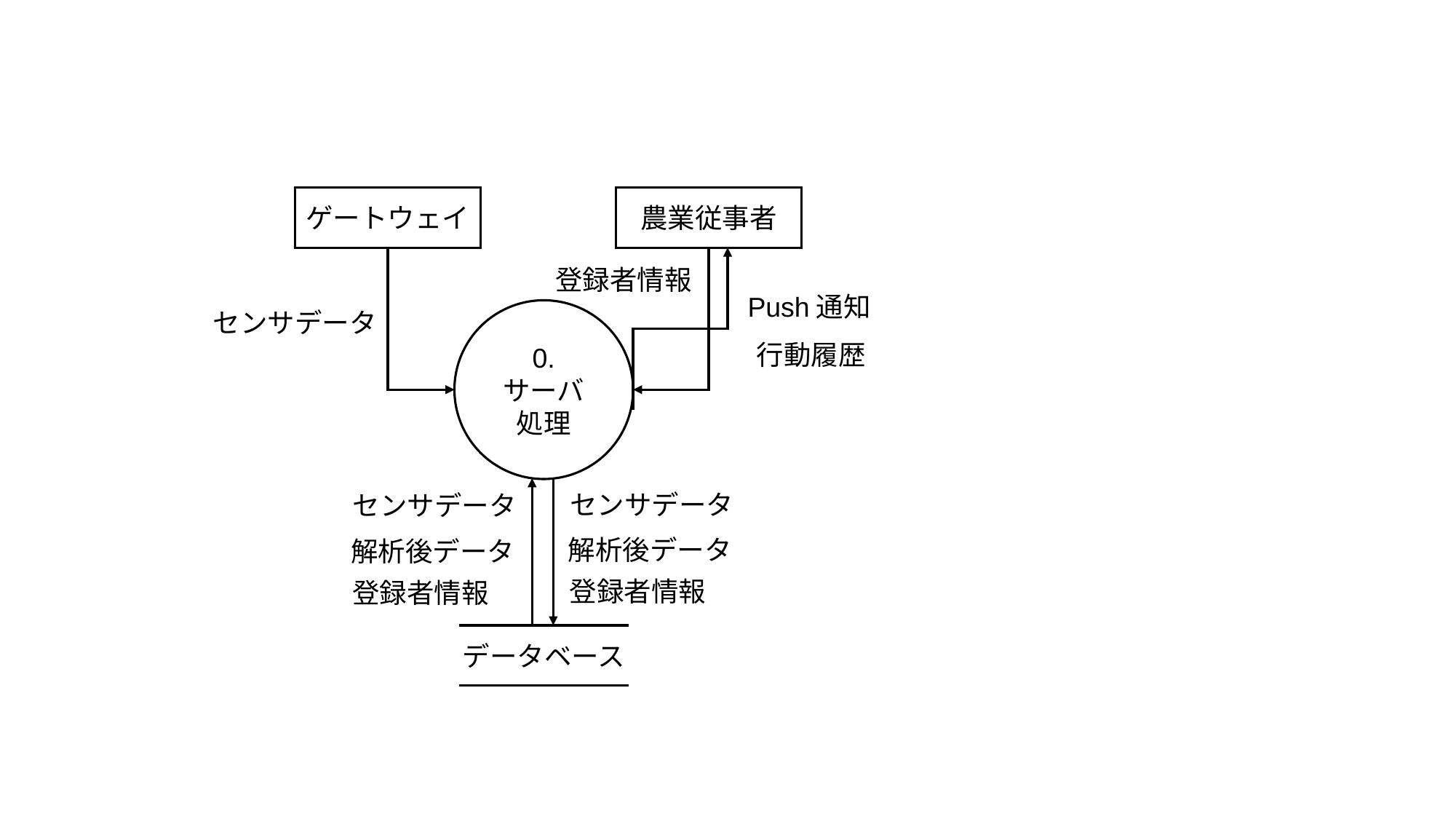

ゲートウェイ
農業従事者
登録者情報
Push通知
センサデータ
0.
サーバ
処理
行動履歴
センサデータ
センサデータ
解析後データ
解析後データ
登録者情報
登録者情報
データベース